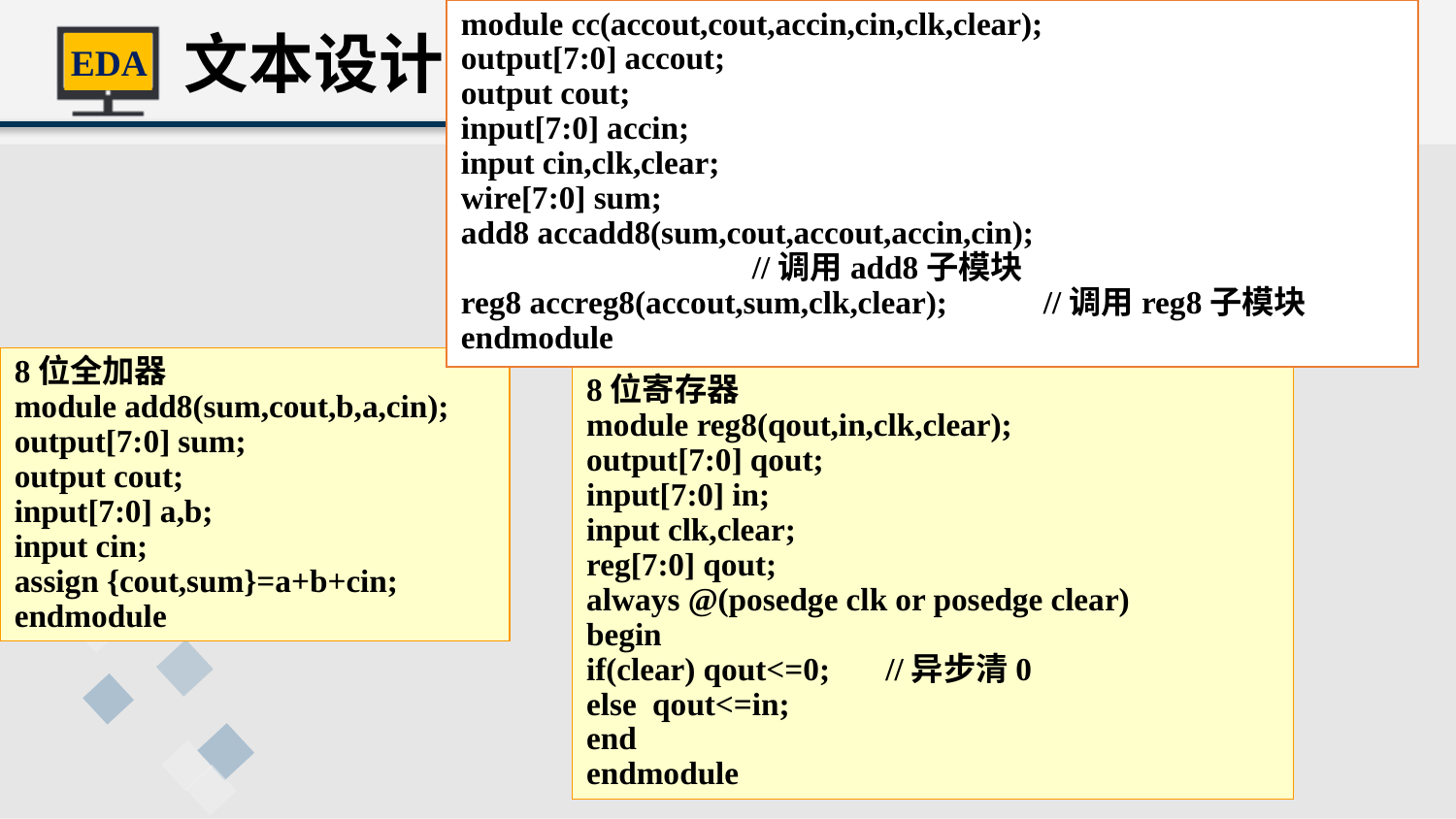

module cc(accout,cout,accin,cin,clk,clear);
output[7:0] accout;
output cout;
input[7:0] accin;
input cin,clk,clear;
wire[7:0] sum;
add8 accadd8(sum,cout,accout,accin,cin);
	 	//调用add8子模块
reg8 accreg8(accout,sum,clk,clear);	//调用reg8子模块
endmodule
文本设计
8位全加器
module add8(sum,cout,b,a,cin);
output[7:0] sum;
output cout;
input[7:0] a,b;
input cin;
assign {cout,sum}=a+b+cin;
endmodule
8位寄存器
module reg8(qout,in,clk,clear);
output[7:0] qout;
input[7:0] in;
input clk,clear;
reg[7:0] qout;
always @(posedge clk or posedge clear)
begin
if(clear) qout<=0;	 //异步清0
else  qout<=in;
end
endmodule